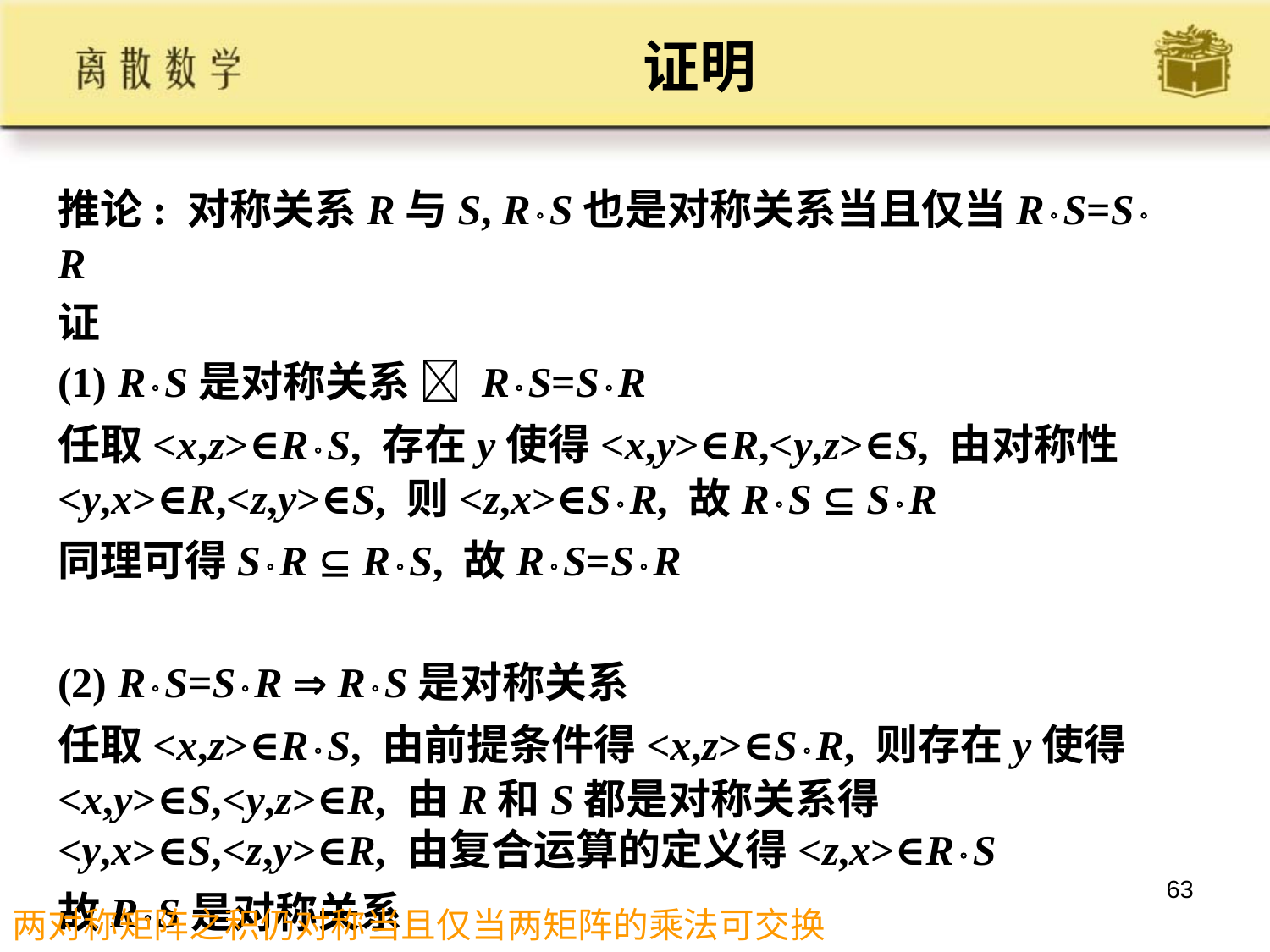

# 证明
推论: 对称关系R与S, R ° S也是对称关系当且仅当R ° S=S ° R
证
(1) R ° S是对称关系 ⇒ R ° S=S ° R
任取<x,z>∈R ° S, 存在y使得<x,y>∈R,<y,z>∈S, 由对称性<y,x>∈R,<z,y>∈S, 则<z,x>∈S ° R, 故R ° S ⊆ S ° R
同理可得S ° R ⊆ R ° S, 故R ° S=S ° R

(2) R ° S=S ° R ⇒ R ° S是对称关系
任取<x,z>∈R ° S, 由前提条件得<x,z>∈S ° R, 则存在y使得<x,y>∈S,<y,z>∈R, 由R和S都是对称关系得<y,x>∈S,<z,y>∈R, 由复合运算的定义得<z,x>∈R ° S
故R ° S是对称关系
63
两对称矩阵之积仍对称当且仅当两矩阵的乘法可交换